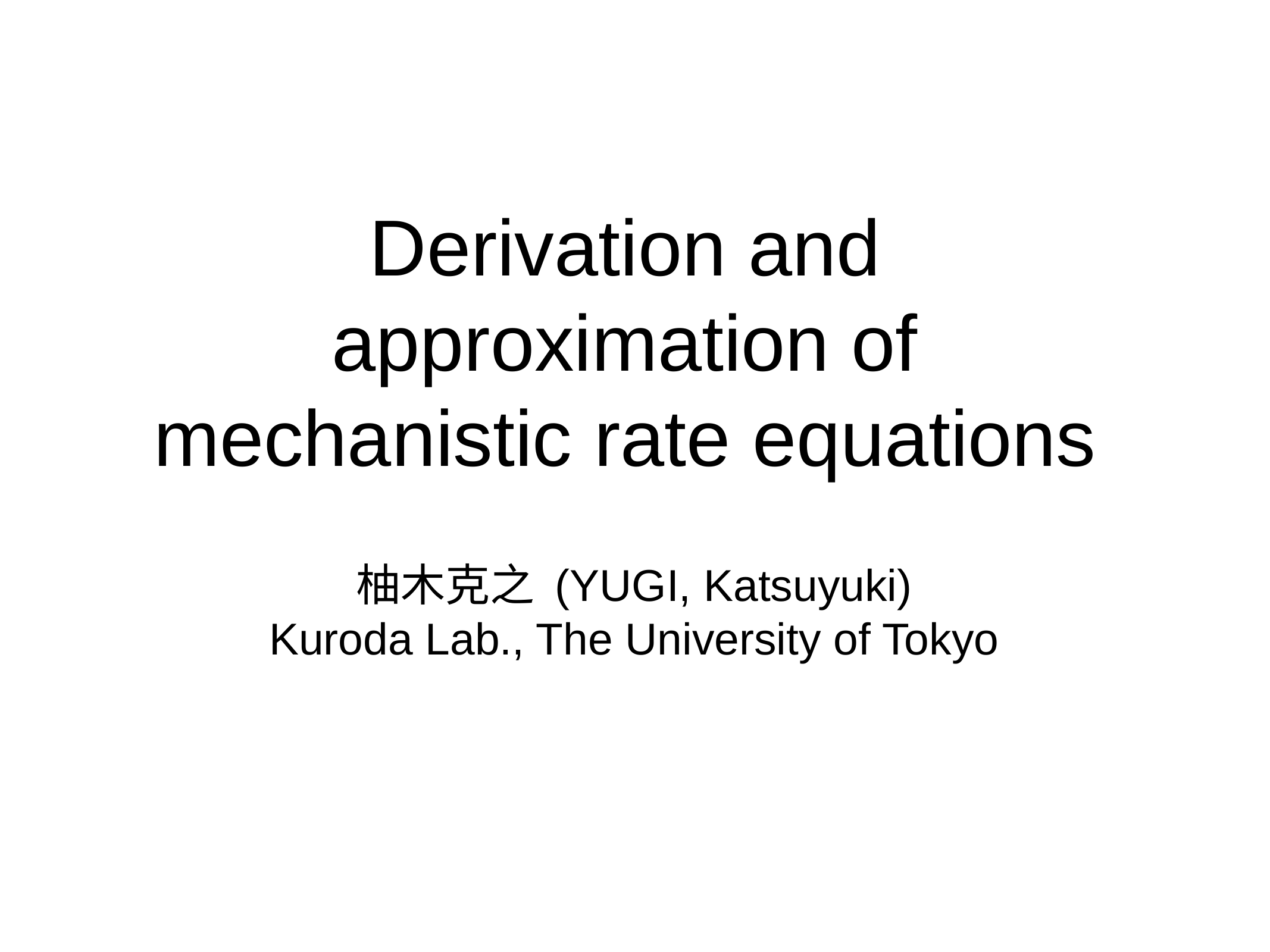

# Derivation and approximation of mechanistic rate equations
柚木克之 (YUGI, Katsuyuki)
Kuroda Lab., The University of Tokyo